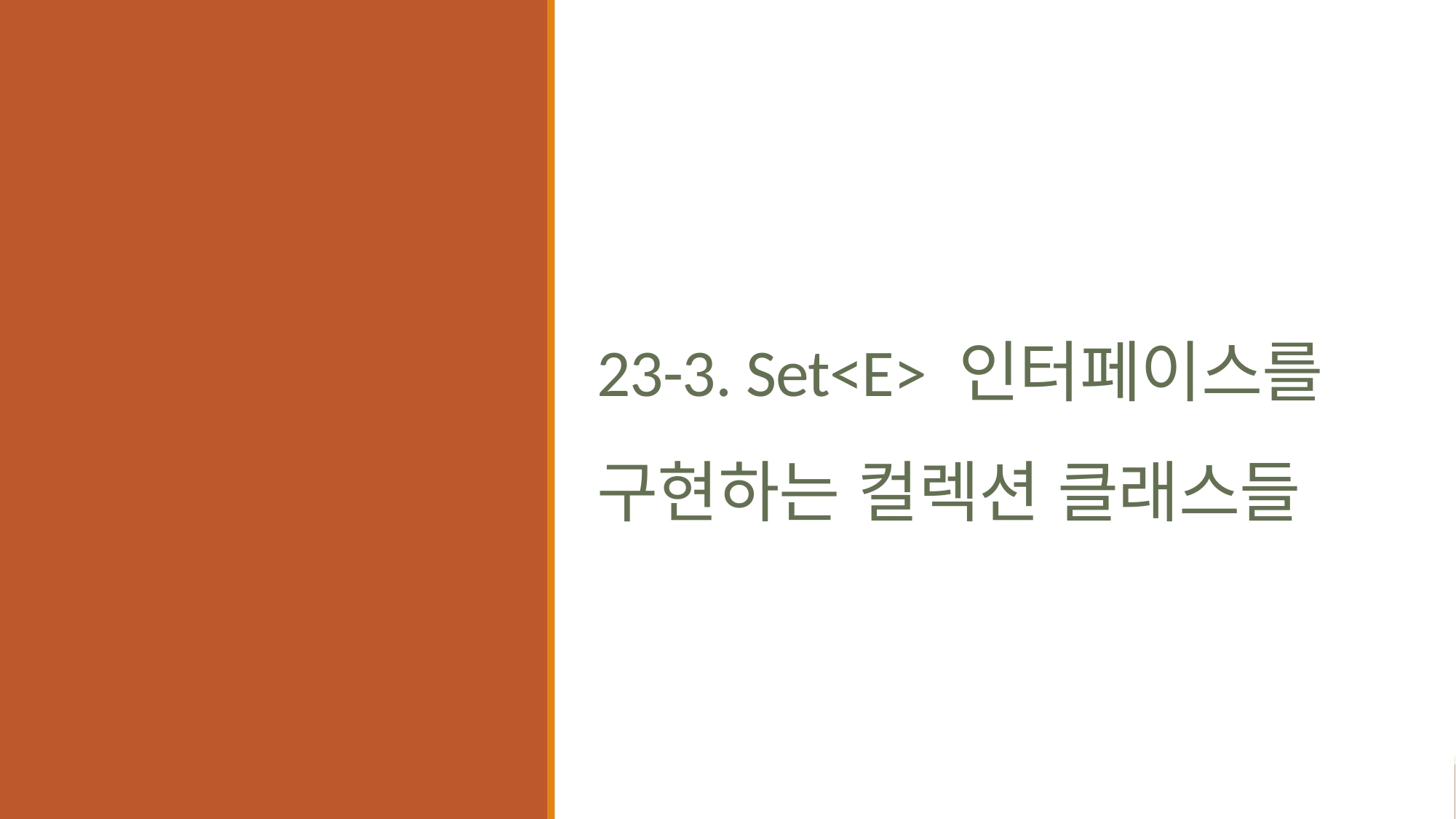

# 23-3. Set<E> 인터페이스를 구현하는 컬렉션 클래스들